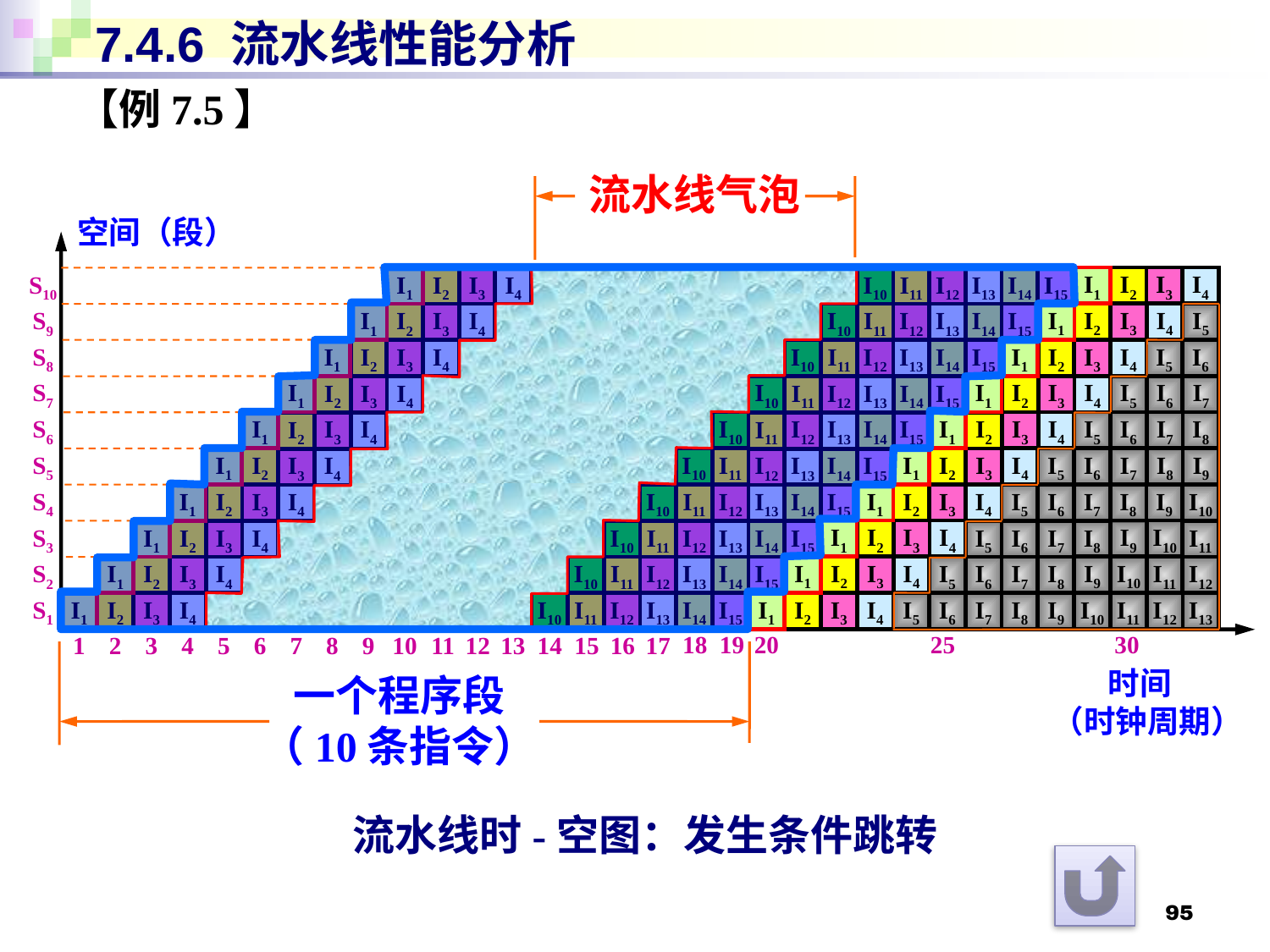

# 7.4.6 流水线性能分析
【例7.5】
流水线气泡

空间（段）

I1
I2
I3
I4
S10

I1
I2
I3
I4
I10
I11
I12
I13
I14
I15

I1
I2
I3
I4
I5

S9

I1
I2
I3
I4
I5

I10
I11
I12
I13
I14
I15
S8

I1
I10
I1
I2
I3
I4
I5
I6
I2
I3
I4
I5
I6
I11
I12
I13
I14
I15
S7
I1
I7
I10
I1
I2
I3
I4
I5
I6
I7

I2
I3
I4
I5
I6
I11
I12
I13
I14
I15
S6
I1
I7
I10
I1
I3
I4
I5
I6
I7
I8

I3
I4
I5
I6
I8
I12
I13
I14
I15
I2
I2
I11
I9
I1
I2
I7
I8
I9
S5

I1
I2
I7
I8
I10
I11
I3
I4
I5
I6
I3
I4
I5
I6
I12
I13
I14
I15
I1
I2
I3
I4
I9
I10
S4

I1
I2
I3
I4
I9
I10
I10
I11
I12
I13
I14
I15
I5
I6
I7
I8
I5
I6
I7
I8
I1
I2
I3
I4
I9
I10
S3

I1
I2
I3
I4
I9
I10
I10
I11
I12
I13
I14
I15
I5
I6
I7
I8
I11
I5
I6
I7
I8
I11
I1
I2
I3
I4
I9
I10
S2

I1
I2
I3
I4
I9
I10
I10
I11
I12
I13
I14
I15
I5
I6
I7
I8
I11
I12
I5
I6
I7
I8
I11
I12
I1
I2
I3
I4
I9
I10
I11
I12
I13
S1
I1
I2
I3
I4
I5
I6
I7
I8
I9
I10
I11
I12
I13
I10
I11
I12
I13
I14
I15
I5
I6
I7
I8
20
25
30
19
18
1
2
3
4
5
6
7
8
9
10
15
16
14
17
12
11
13

时间
（时钟周期）
一个程序段
（10条指令）

流水线时-空图：发生条件跳转

95